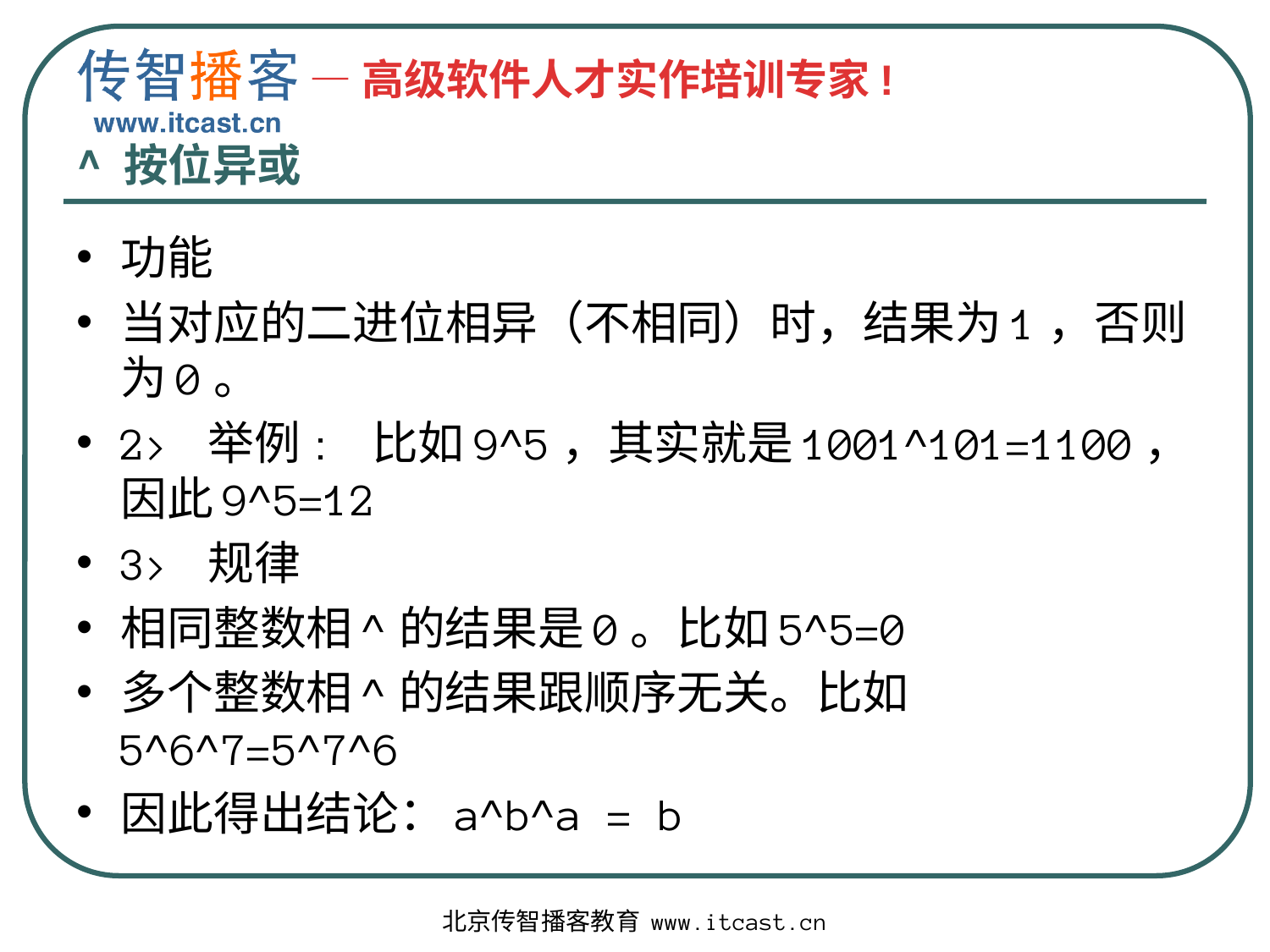

# ^ 按位异或
功能
当对应的二进位相异（不相同）时，结果为1，否则为0。
2> 举例: 比如9^5，其实就是1001^101=1100，因此9^5=12
3> 规律
相同整数相^的结果是0。比如5^5=0
多个整数相^的结果跟顺序无关。比如5^6^7=5^7^6
因此得出结论：a^b^a = b